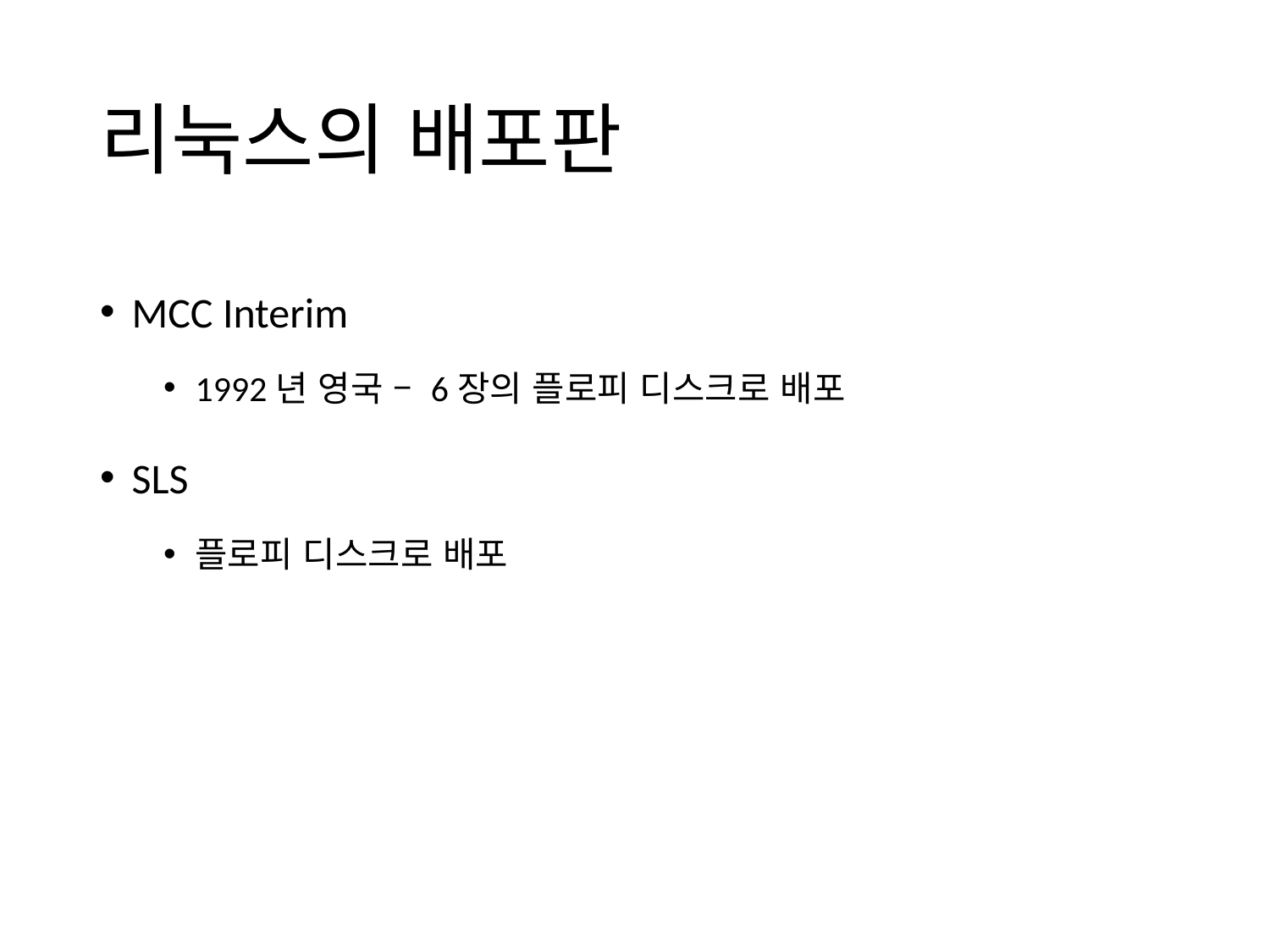

# 리눅스의 배포판
MCC Interim
1992년 영국 – 6장의 플로피 디스크로 배포
SLS
플로피 디스크로 배포